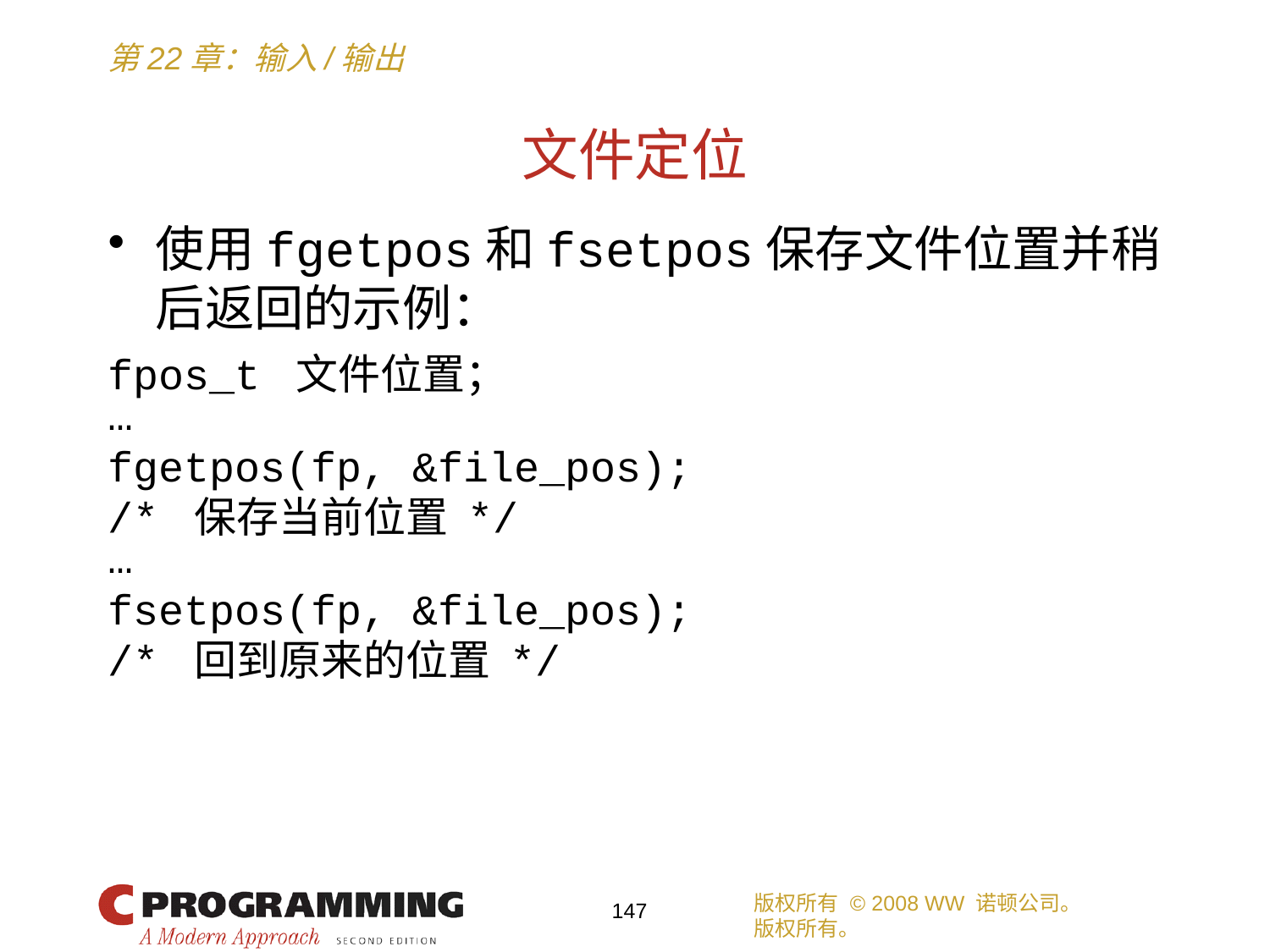

# 文件定位
使用fgetpos和fsetpos保存文件位置并稍后返回的示例：
fpos_t 文件位置；
…
fgetpos(fp, &file_pos);
/* 保存当前位置 */
…
fsetpos(fp, &file_pos);
/* 回到原来的位置 */
版权所有 © 2008 WW 诺顿公司。
版权所有。
147